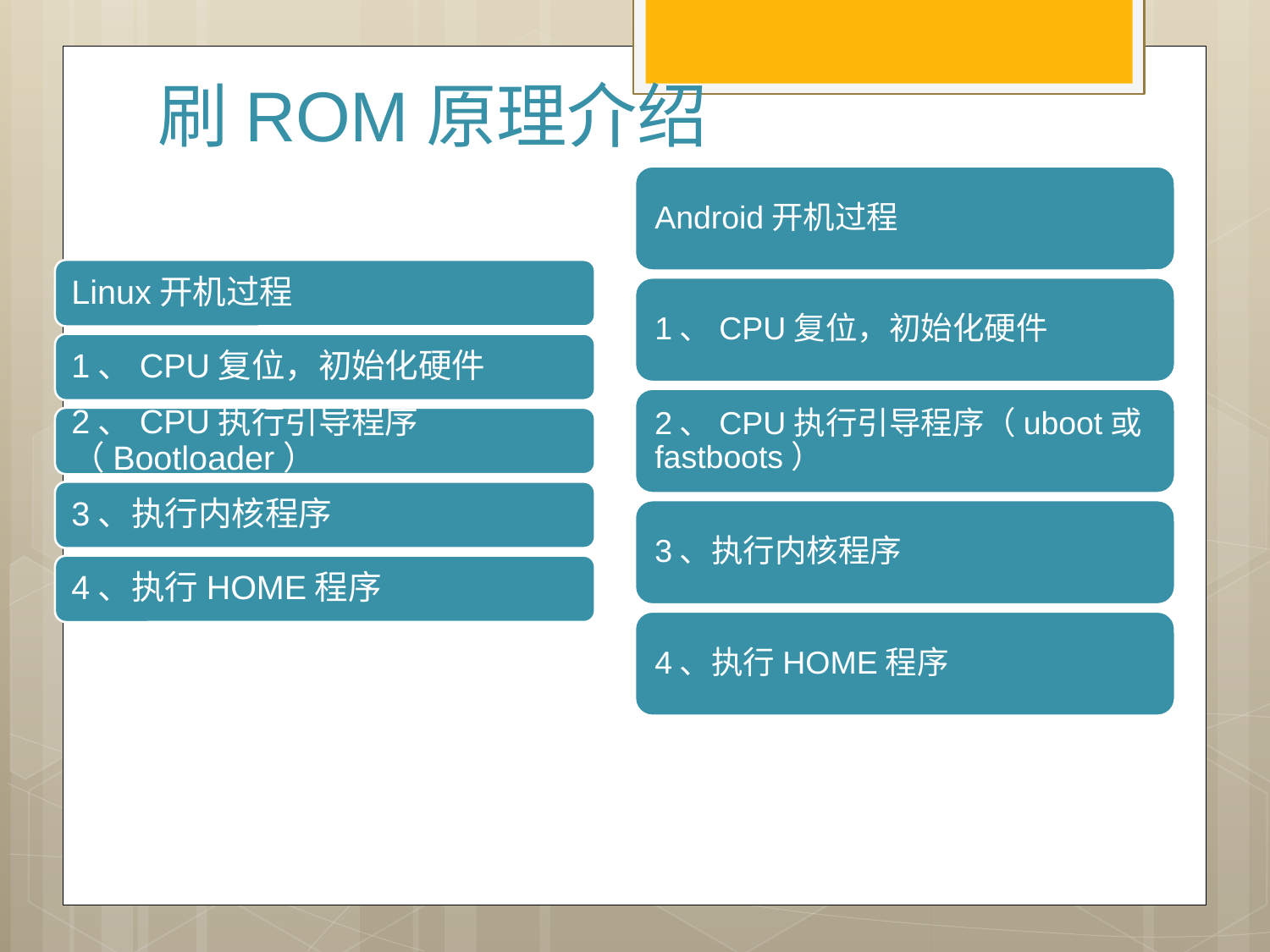

# 刷ROM原理介绍
Linux开机过程
1、CPU复位，初始化硬件
2、CPU执行引导程序（Bootloader）
3、执行内核程序
4、执行HOME程序
Android开机过程
1、CPU复位，初始化硬件
2、CPU执行引导程序（uboot或fastboots）
3、执行内核程序
4、执行HOME程序